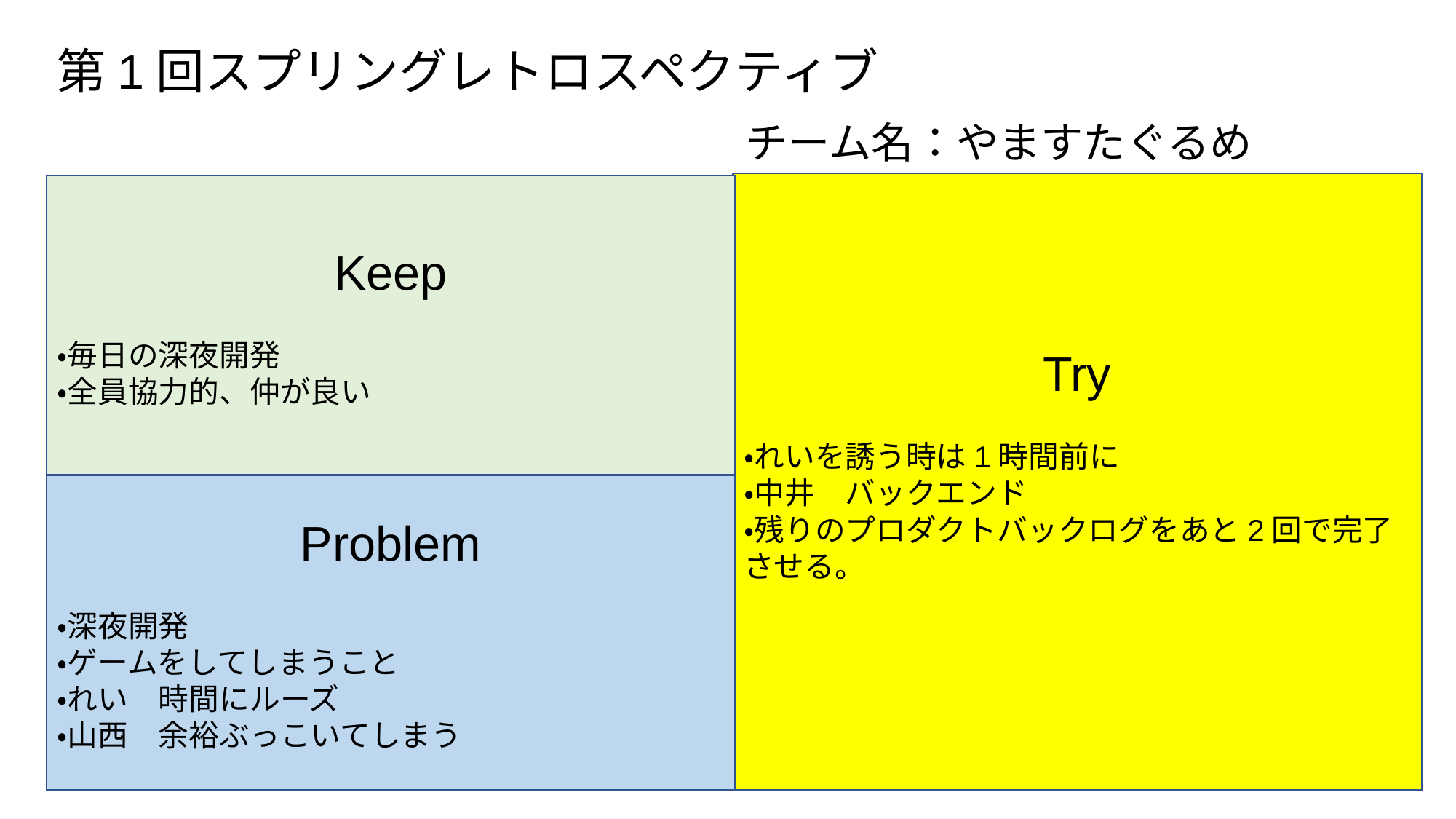

# 第1回スプリングレトロスペクティブ
チーム名：やますたぐるめ
Try

・れいを誘う時は1時間前に
・中井　バックエンド
・残りのプロダクトバックログをあと2回で完了させる。

Keep

・毎日の深夜開発
・全員協力的、仲が良い
Problem

・深夜開発
・ゲームをしてしまうこと
・れい　時間にルーズ
・山西　余裕ぶっこいてしまう